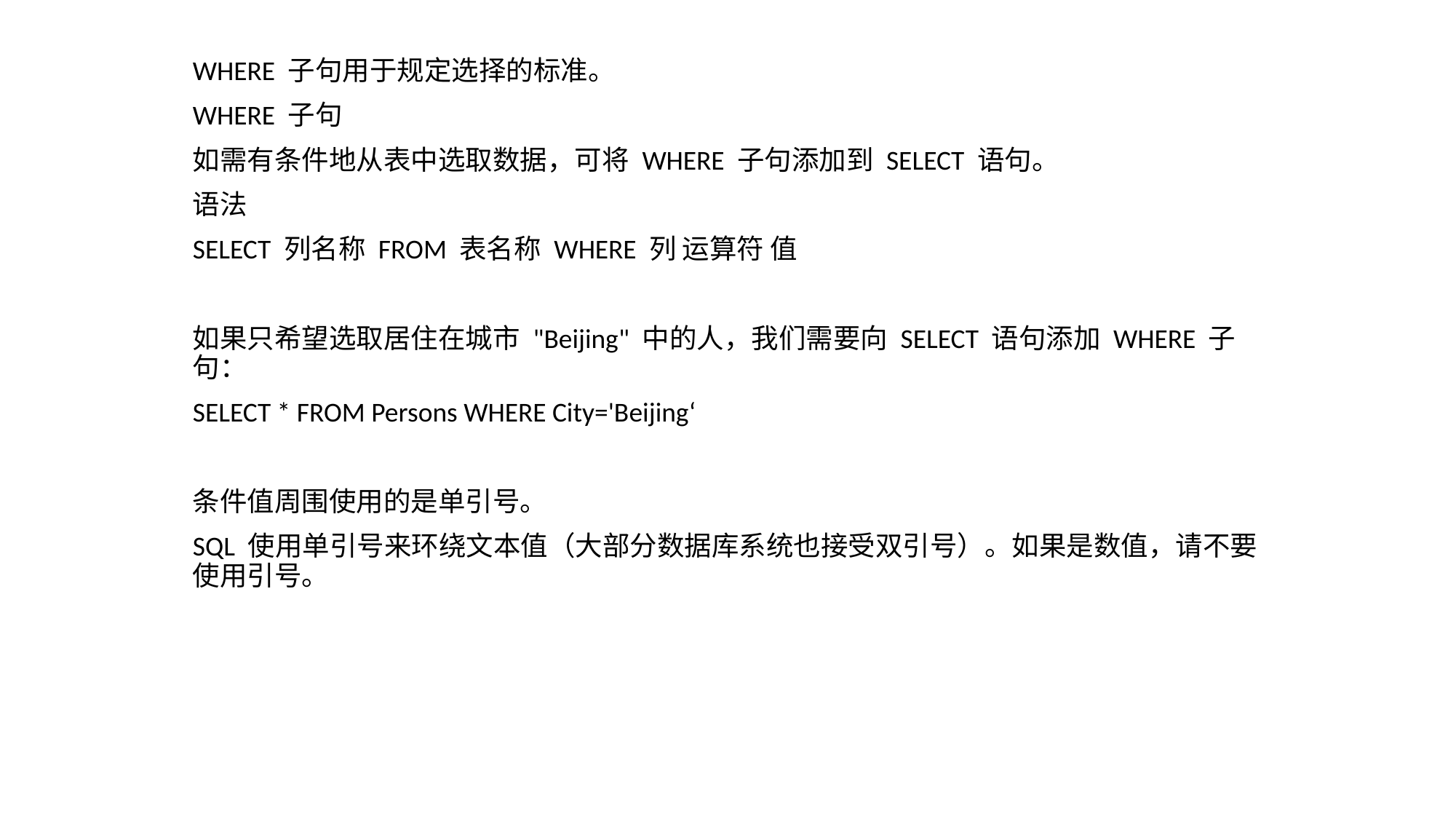

WHERE 子句用于规定选择的标准。
WHERE 子句
如需有条件地从表中选取数据，可将 WHERE 子句添加到 SELECT 语句。
语法
SELECT 列名称 FROM 表名称 WHERE 列 运算符 值

如果只希望选取居住在城市 "Beijing" 中的人，我们需要向 SELECT 语句添加 WHERE 子句：
SELECT * FROM Persons WHERE City='Beijing‘

条件值周围使用的是单引号。
SQL 使用单引号来环绕文本值（大部分数据库系统也接受双引号）。如果是数值，请不要使用引号。